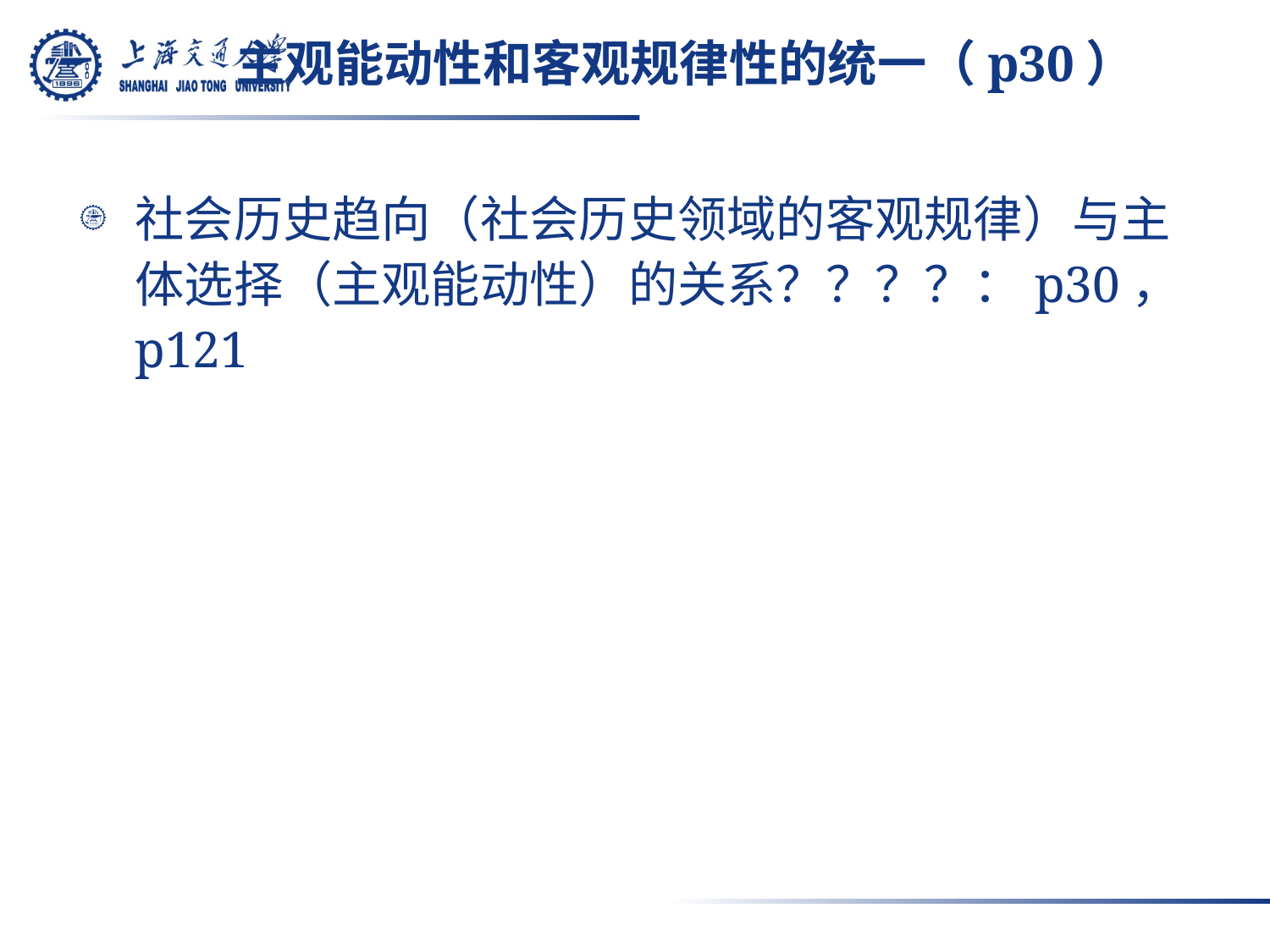

# 主观能动性和客观规律性的统一（p30）
社会历史趋向（社会历史领域的客观规律）与主体选择（主观能动性）的关系？？？？：p30，p121